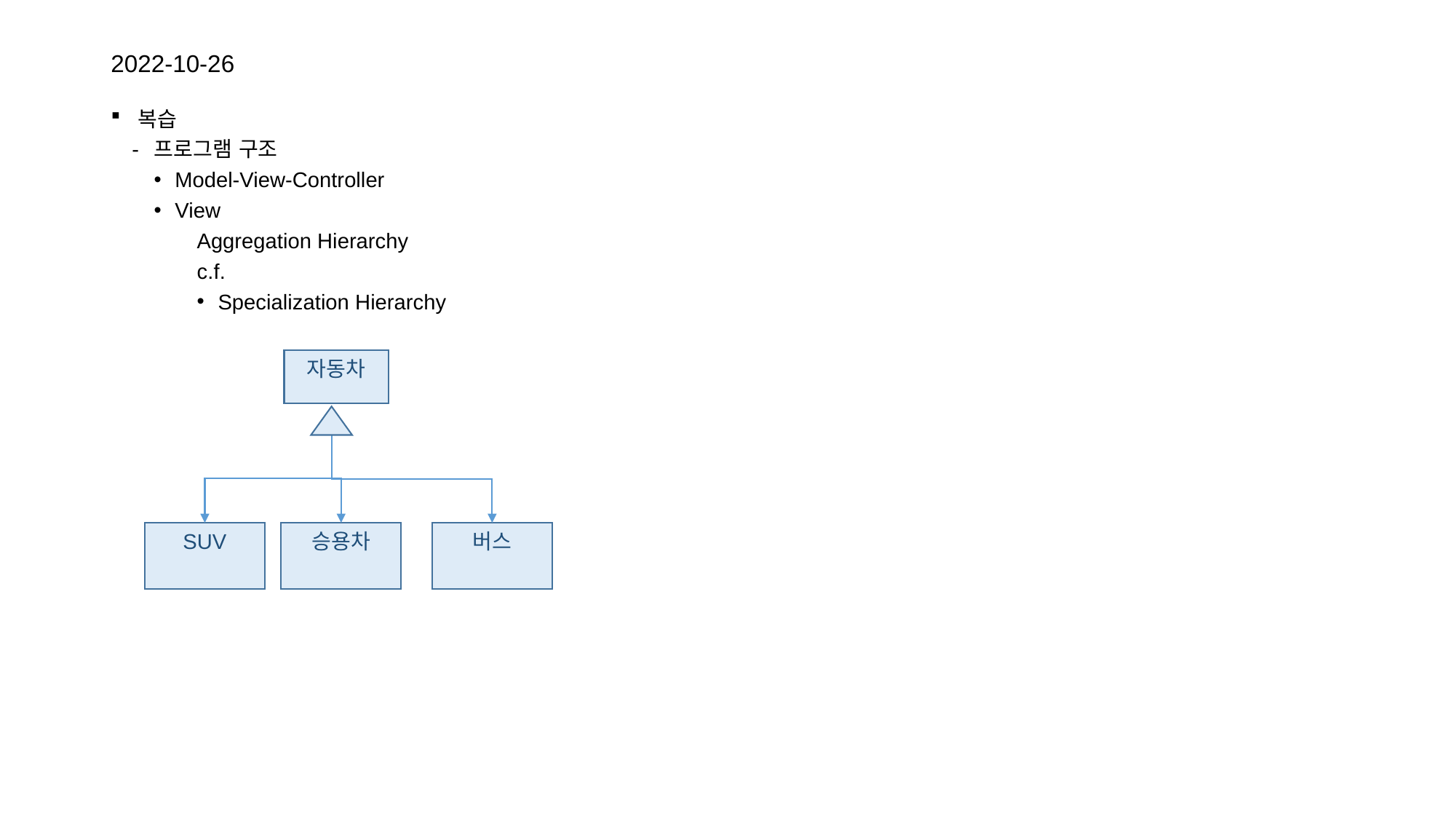

# 2022-10-26

복습
프로그램 구조
Model-View-Controller
View
Aggregation Hierarchy
c.f.
Specialization Hierarchy

자동차

SUV
승용차
버스